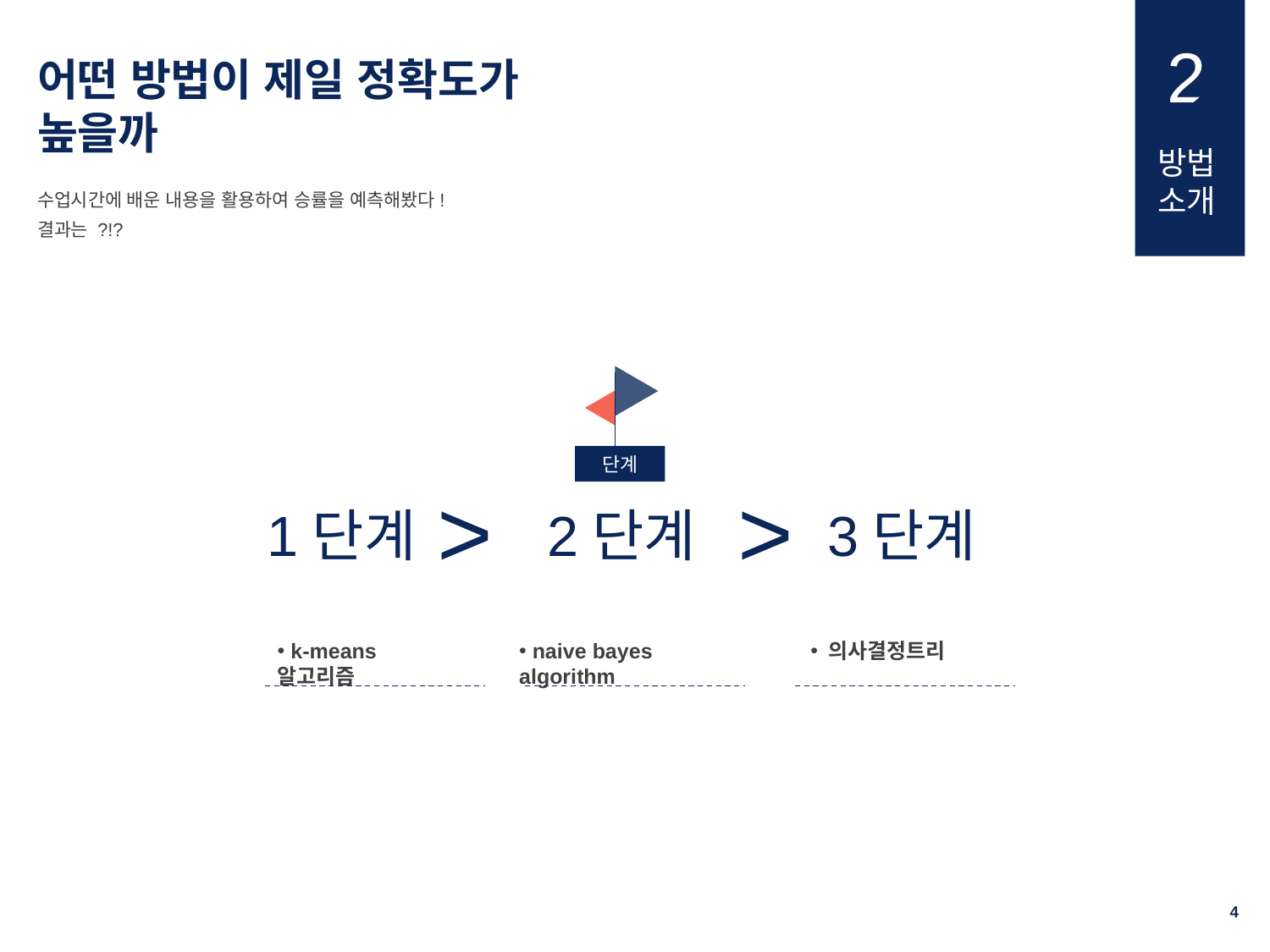

2

어떤 방법이 제일 정확도가 높을까
방법 소개
수업시간에 배운 내용을 활용하여 승률을 예측해봤다!
결과는 ?!?

단계
>
>
1단계
2단계
3단계
 k-means 알고리즘
 naive bayes algorithm
 의사결정트리
4